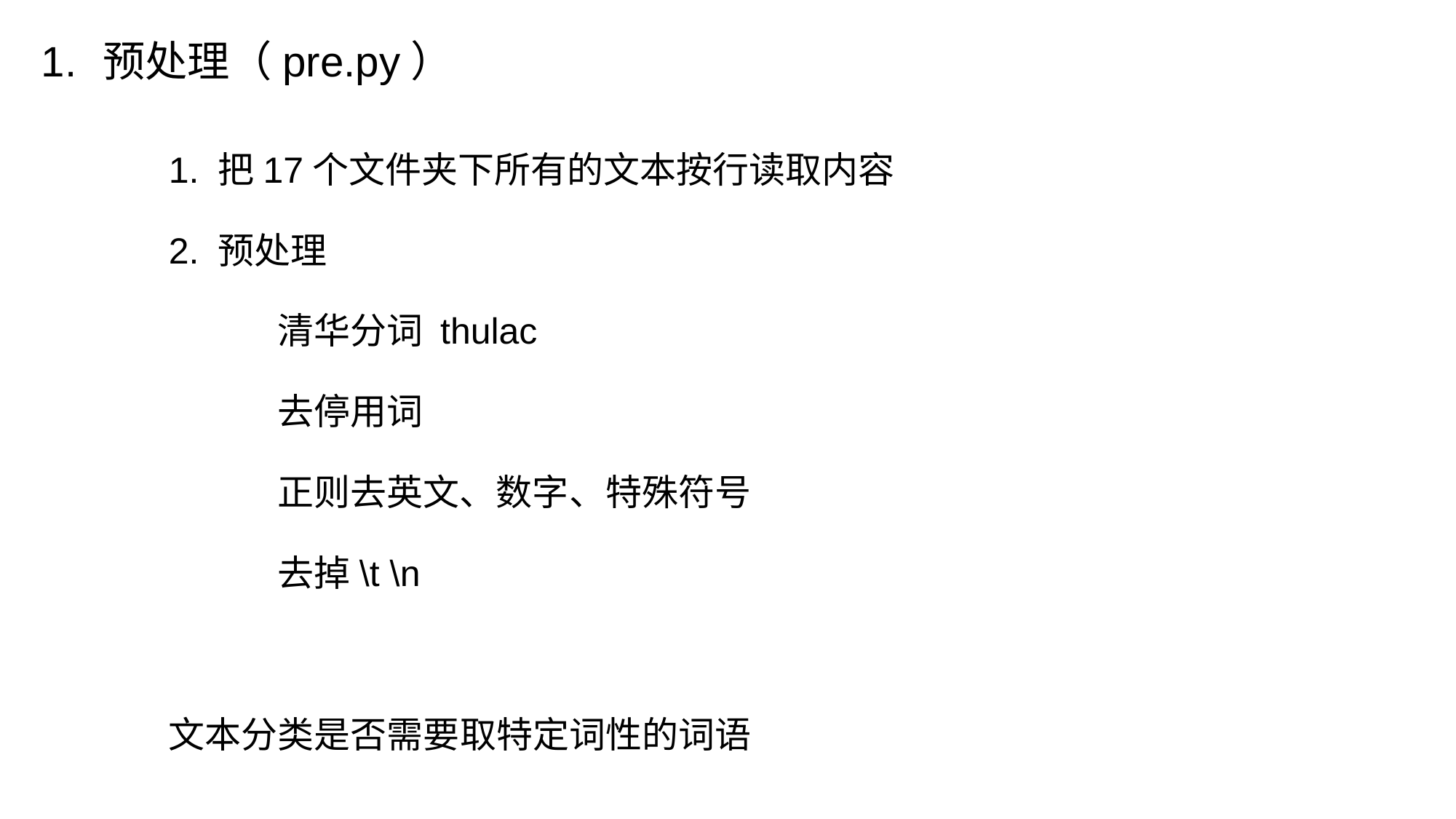

预处理（pre.py）
	1. 把17个文件夹下所有的文本按行读取内容
	2. 预处理
		清华分词 thulac
		去停用词
		正则去英文、数字、特殊符号
		去掉\t \n

	文本分类是否需要取特定词性的词语